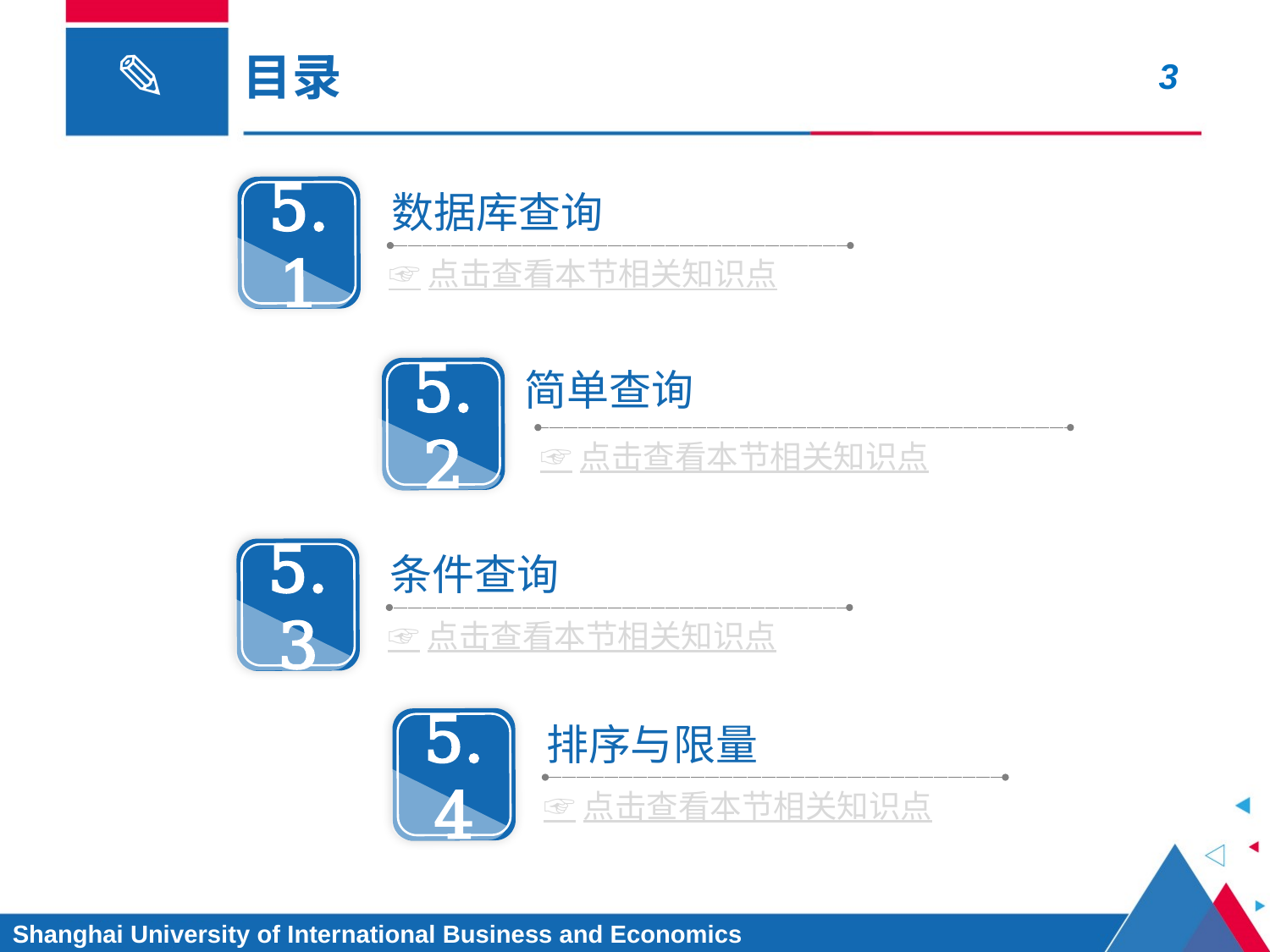

# 目录
5.1

数据库查询
☞点击查看本节相关知识点
5.2

简单查询
☞点击查看本节相关知识点
5.3

条件查询
☞点击查看本节相关知识点
5.4

排序与限量
☞点击查看本节相关知识点